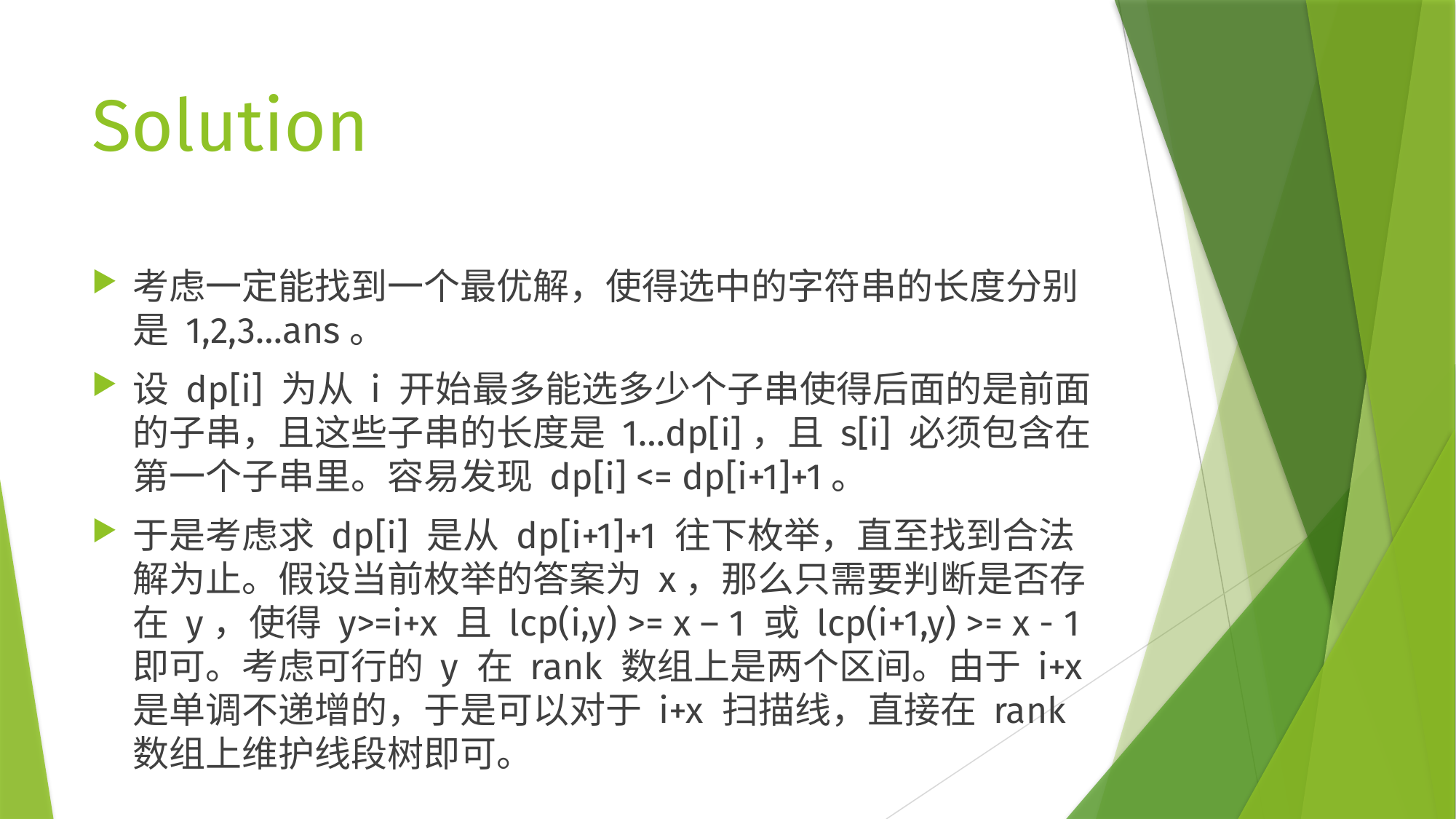

# Solution
考虑一定能找到一个最优解，使得选中的字符串的长度分别是 1,2,3…ans。
设 dp[i] 为从 i 开始最多能选多少个子串使得后面的是前面的子串，且这些子串的长度是 1…dp[i]，且 s[i] 必须包含在第一个子串里。容易发现 dp[i] <= dp[i+1]+1。
于是考虑求 dp[i] 是从 dp[i+1]+1 往下枚举，直至找到合法解为止。假设当前枚举的答案为 x，那么只需要判断是否存在 y，使得 y>=i+x 且 lcp(i,y) >= x – 1 或 lcp(i+1,y) >= x - 1 即可。考虑可行的 y 在 rank 数组上是两个区间。由于 i+x 是单调不递增的，于是可以对于 i+x 扫描线，直接在 rank 数组上维护线段树即可。